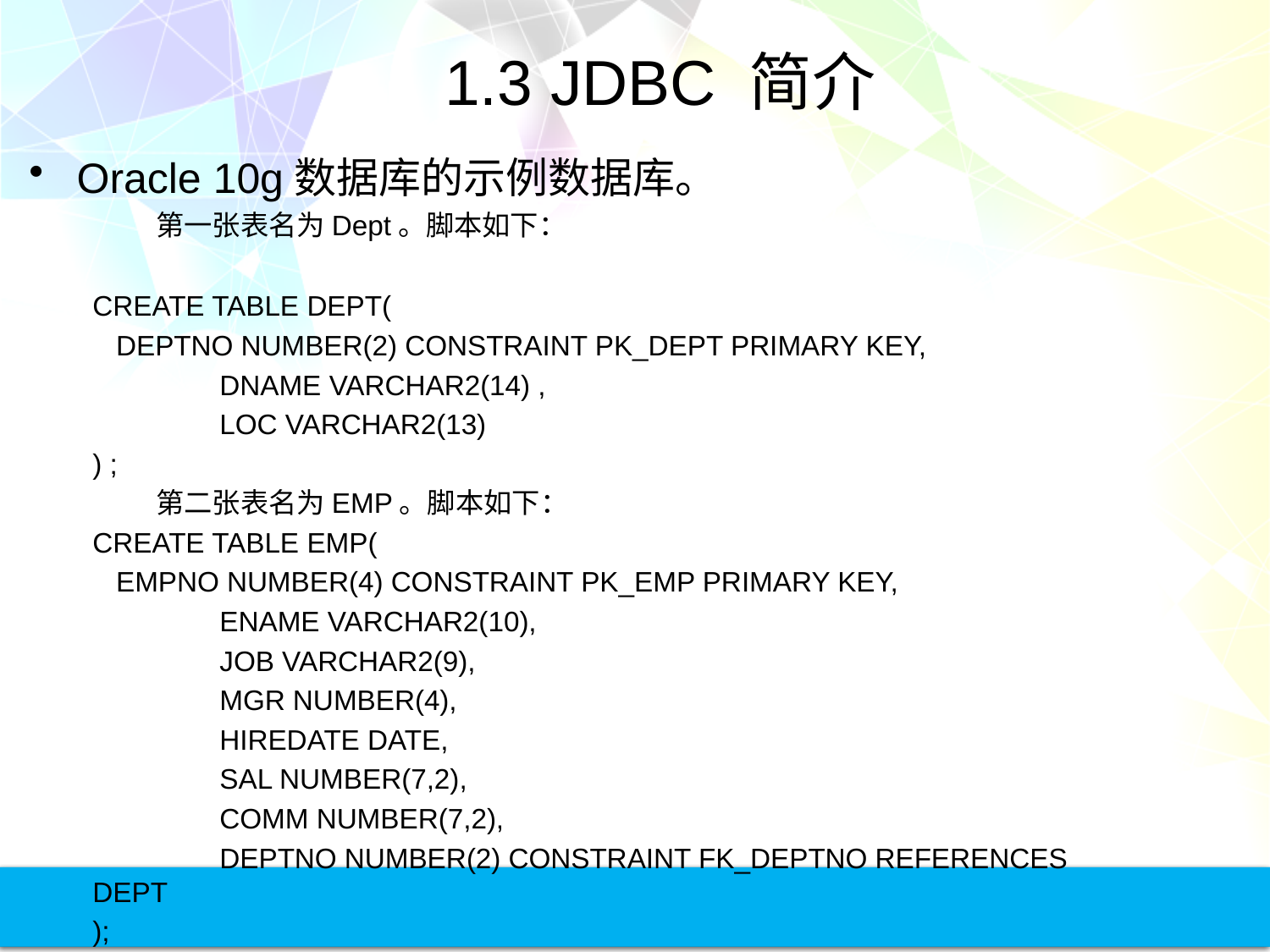

1.3 JDBC 简介
Oracle 10g数据库的示例数据库。
第一张表名为Dept。脚本如下：

CREATE TABLE DEPT(
   DEPTNO NUMBER(2) CONSTRAINT PK_DEPT PRIMARY KEY,
	DNAME VARCHAR2(14) ,
	LOC VARCHAR2(13)
) ;
第二张表名为EMP。脚本如下：
CREATE TABLE EMP(
   EMPNO NUMBER(4) CONSTRAINT PK_EMP PRIMARY KEY,
	ENAME VARCHAR2(10),
	JOB VARCHAR2(9),
	MGR NUMBER(4),
	HIREDATE DATE,
	SAL NUMBER(7,2),
	COMM NUMBER(7,2),
	DEPTNO NUMBER(2) CONSTRAINT FK_DEPTNO REFERENCES DEPT
);